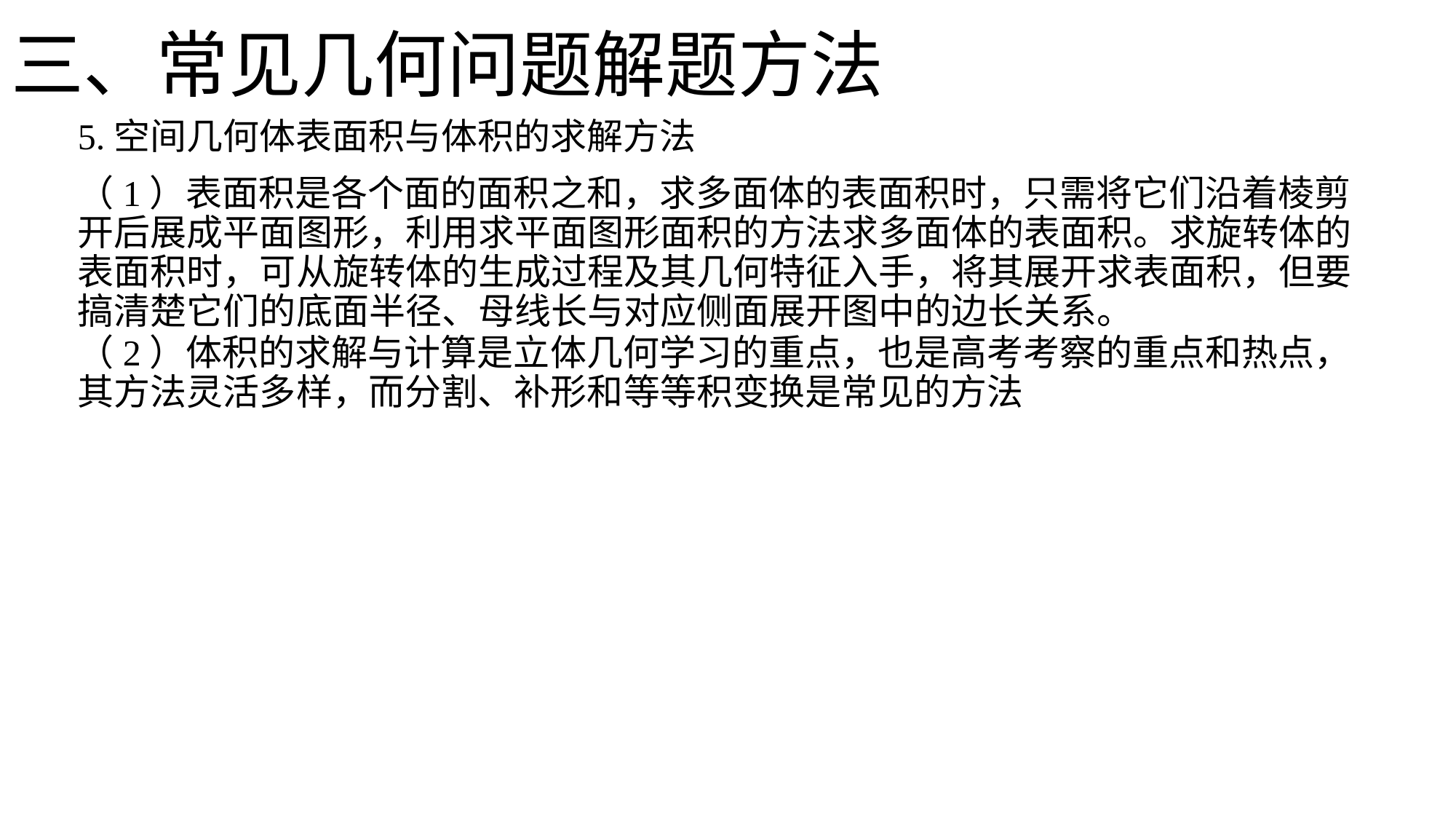

三、常见几何问题解题方法
5.空间几何体表面积与体积的求解方法
（1）表面积是各个面的面积之和，求多面体的表面积时，只需将它们沿着棱剪开后展成平面图形，利用求平面图形面积的方法求多面体的表面积。求旋转体的表面积时，可从旋转体的生成过程及其几何特征入手，将其展开求表面积，但要搞清楚它们的底面半径、母线长与对应侧面展开图中的边长关系。
（2）体积的求解与计算是立体几何学习的重点，也是高考考察的重点和热点，其方法灵活多样，而分割、补形和等等积变换是常见的方法